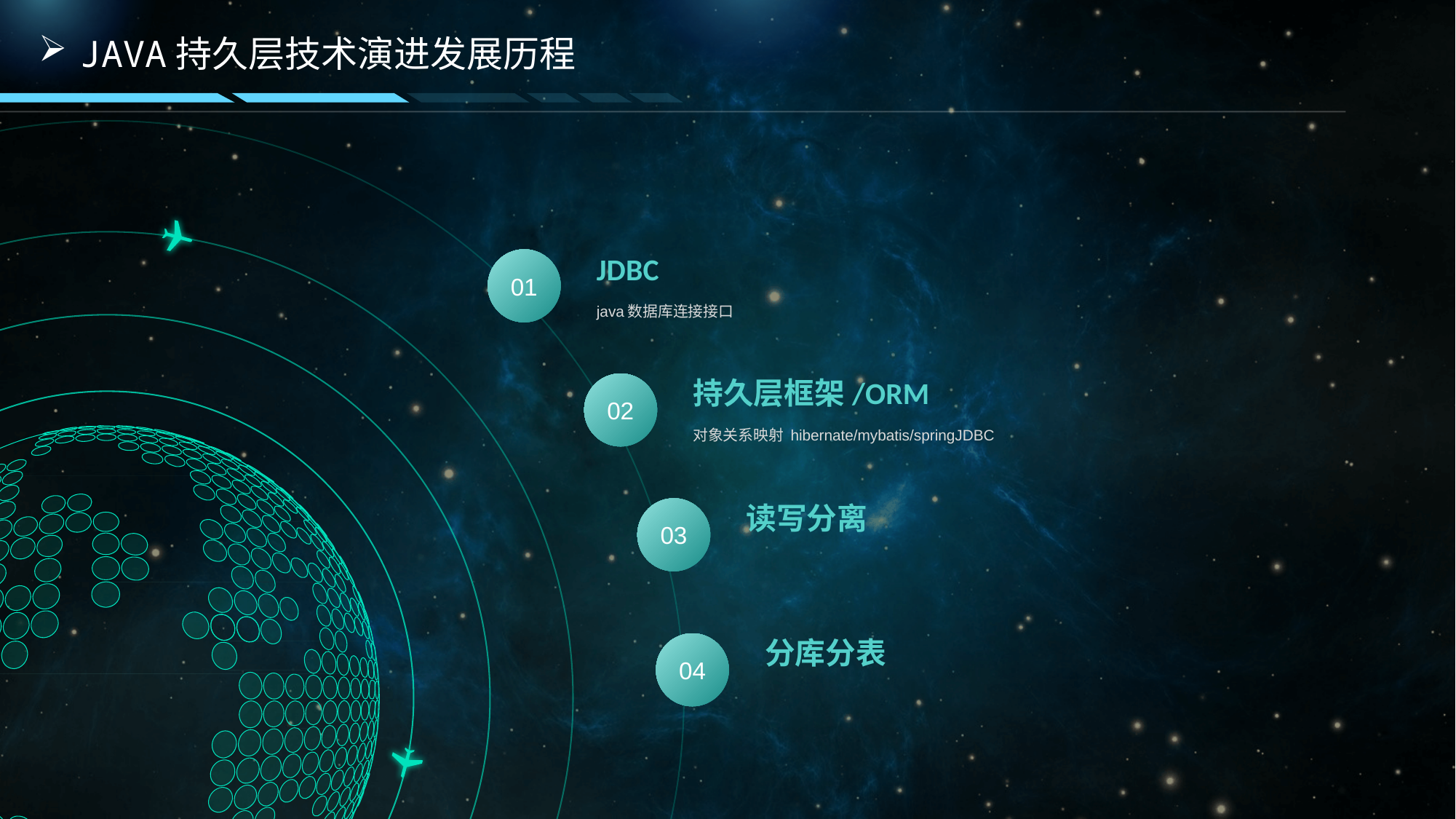

JAVA持久层技术演进发展历程

JDBC
java数据库连接接口
01

持久层框架/ORM
对象关系映射 hibernate/mybatis/springJDBC
02

读写分离

03
分库分表

04